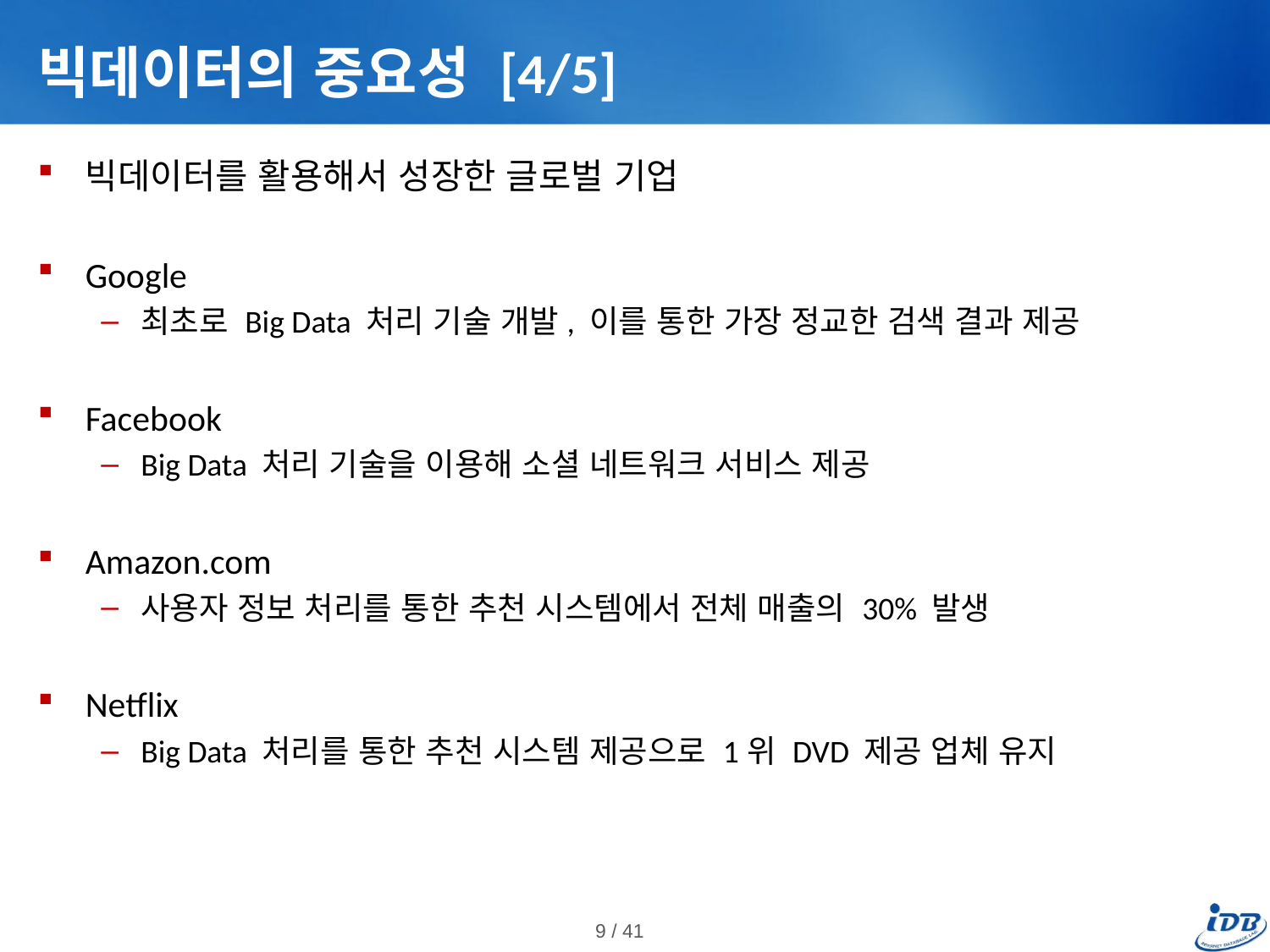

# 빅데이터의 중요성 [4/5]
빅데이터를 활용해서 성장한 글로벌 기업

Google
최초로 Big Data 처리 기술 개발, 이를 통한 가장 정교한 검색 결과 제공

Facebook
Big Data 처리 기술을 이용해 소셜 네트워크 서비스 제공

Amazon.com
사용자 정보 처리를 통한 추천 시스템에서 전체 매출의 30% 발생

Netflix
Big Data 처리를 통한 추천 시스템 제공으로 1위 DVD 제공 업체 유지